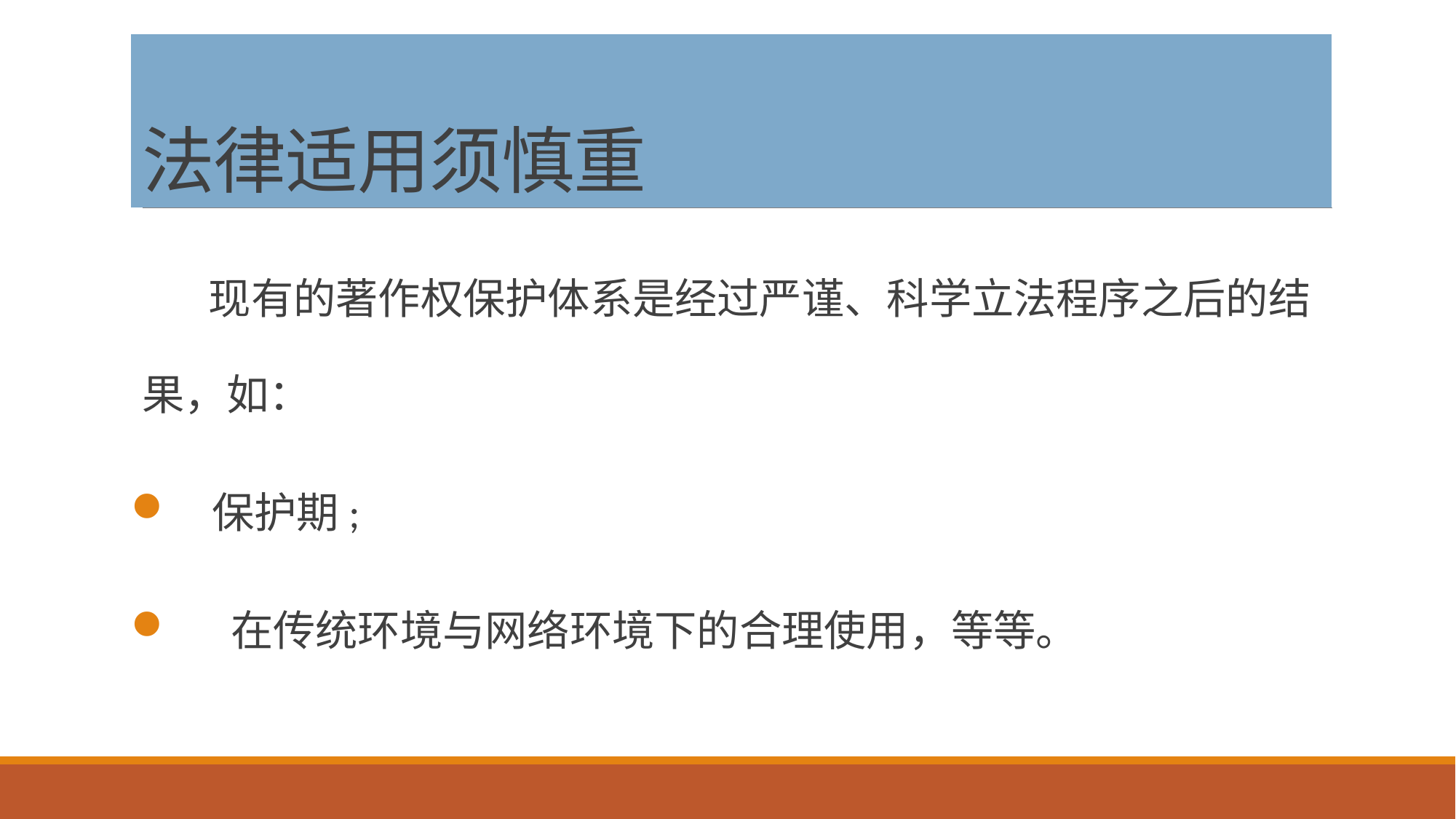

# 法律适用须慎重
      现有的著作权保护体系是经过严谨、科学立法程序之后的结果，如：
   保护期;
     在传统环境与网络环境下的合理使用，等等。